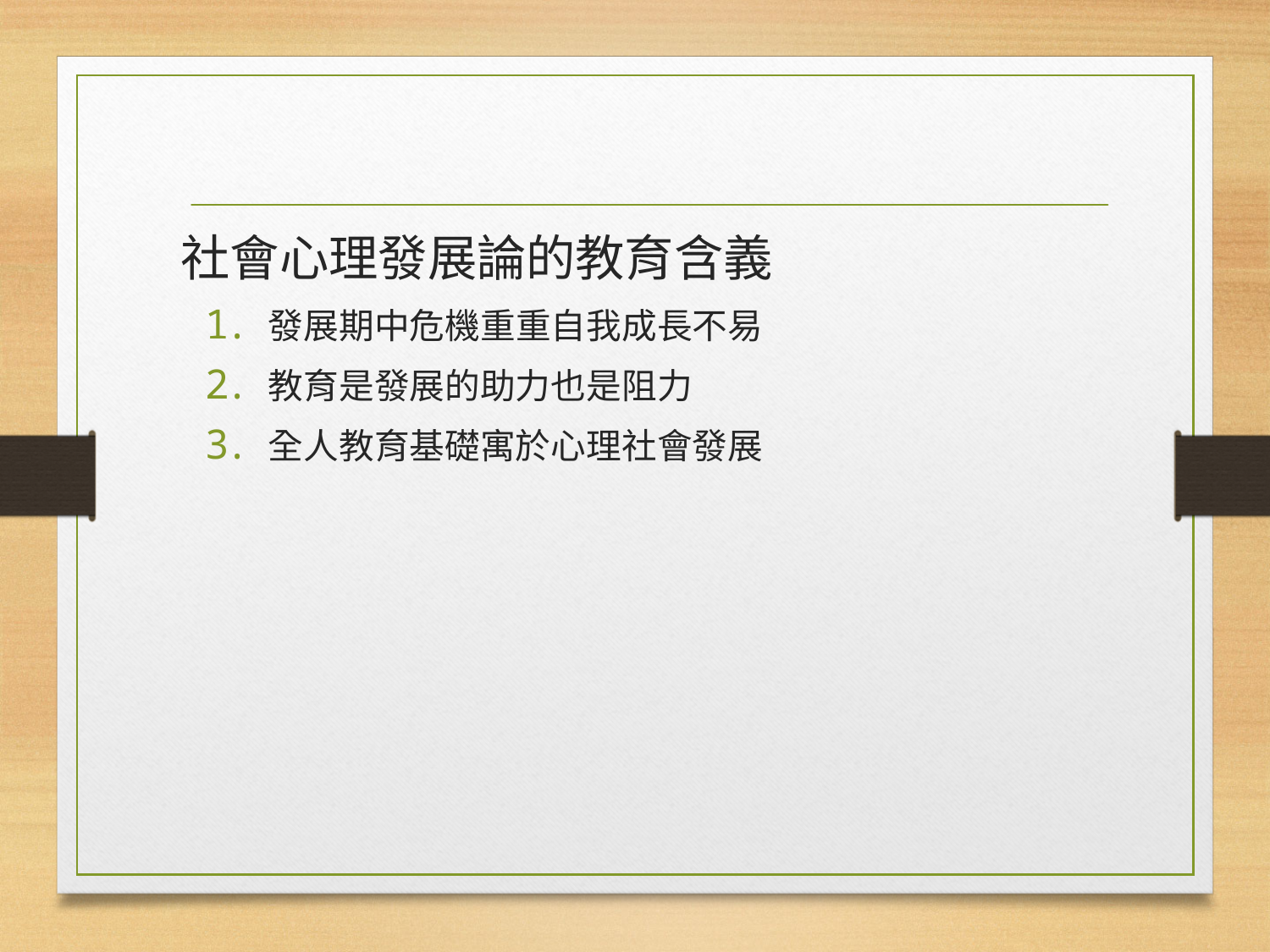

#
社會心理發展論的教育含義
發展期中危機重重自我成長不易
教育是發展的助力也是阻力
全人教育基礎寓於心理社會發展